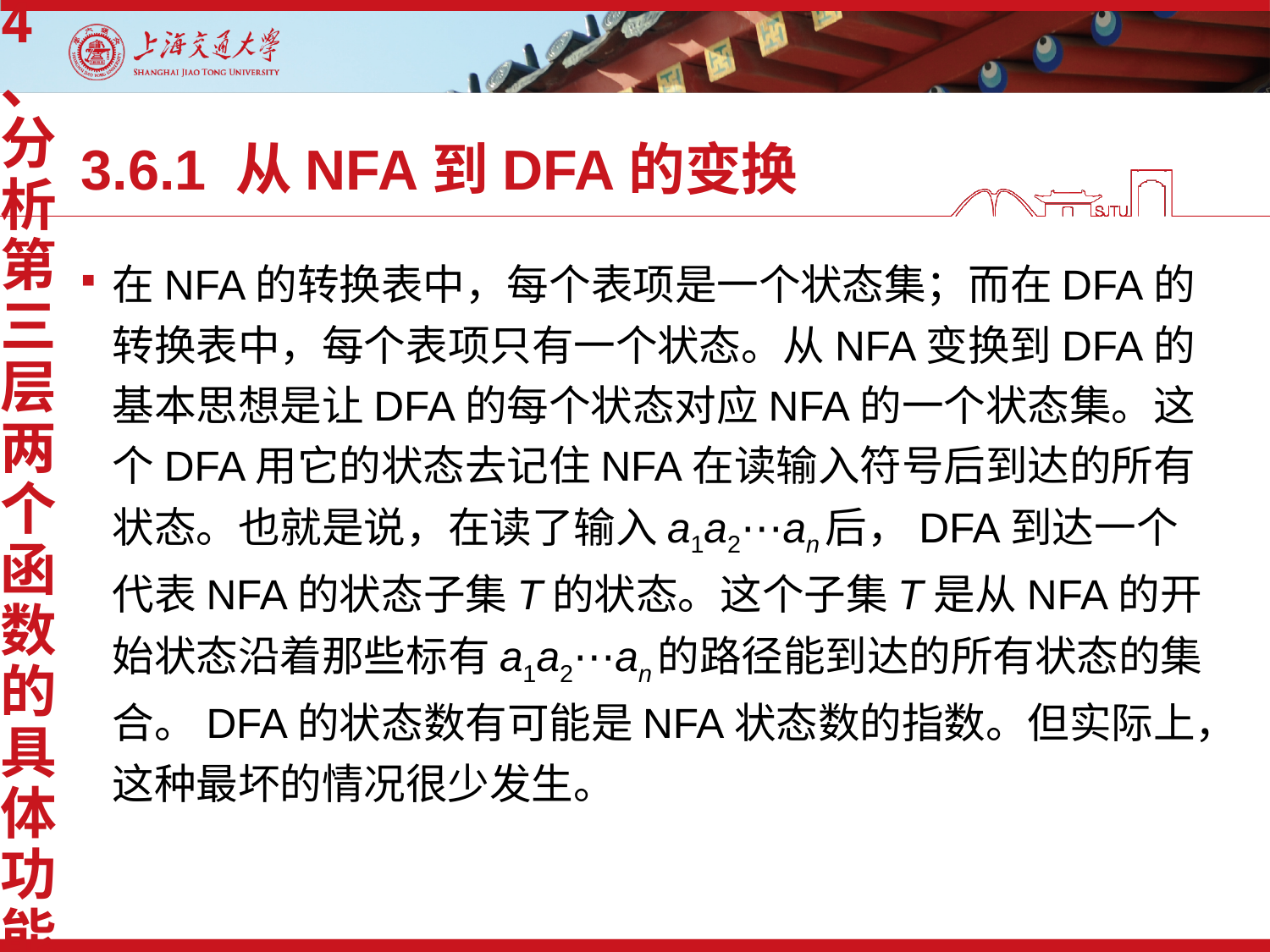

4、分析第三层两个函数的具体功能
# 3.6.1 从NFA到DFA的变换
在NFA的转换表中，每个表项是一个状态集；而在DFA的转换表中，每个表项只有一个状态。从NFA变换到DFA的基本思想是让DFA的每个状态对应NFA的一个状态集。这个DFA用它的状态去记住NFA在读输入符号后到达的所有状态。也就是说，在读了输入a1a2⋯an后，DFA到达一个代表NFA的状态子集T的状态。这个子集T是从NFA的开始状态沿着那些标有a1a2⋯an的路径能到达的所有状态的集合。DFA的状态数有可能是NFA状态数的指数。但实际上，这种最坏的情况很少发生。